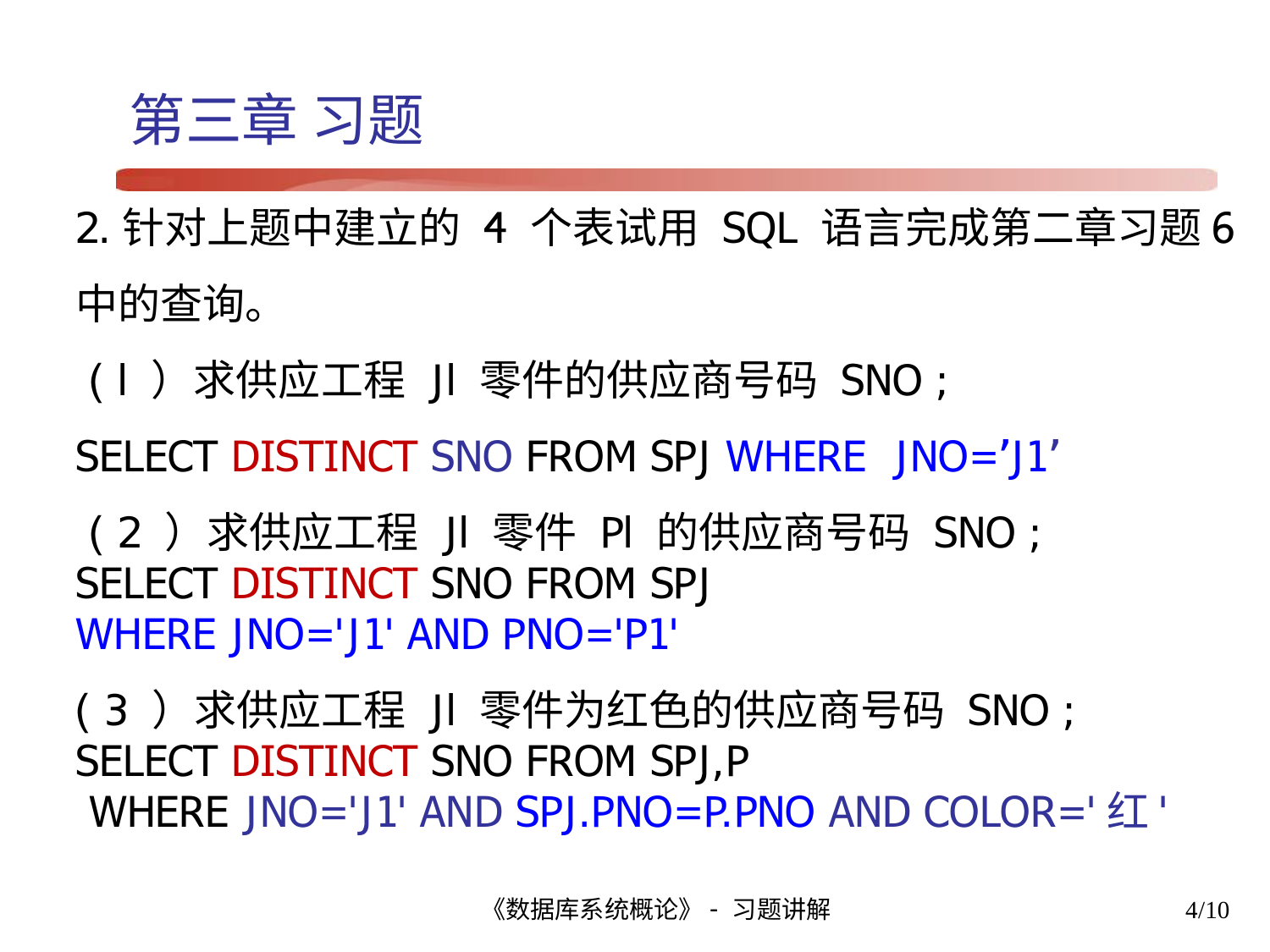

# 第三章 习题
2.针对上题中建立的 4 个表试用 SQL 语言完成第二章习题6中的查询。
 ( l ）求供应工程 Jl 零件的供应商号码 SNO ;
SELECT DISTINCT SNO FROM SPJ WHERE  JNO=’J1’
 ( 2 ）求供应工程 Jl 零件 Pl 的供应商号码 SNO ;
SELECT DISTINCT SNO FROM SPJ
WHERE JNO='J1' AND PNO='P1'
( 3 ）求供应工程 Jl 零件为红色的供应商号码 SNO ;
SELECT DISTINCT SNO FROM SPJ,P
 WHERE JNO='J1' AND SPJ.PNO=P.PNO AND COLOR='红'
《数据库系统概论》- 习题讲解
4/10